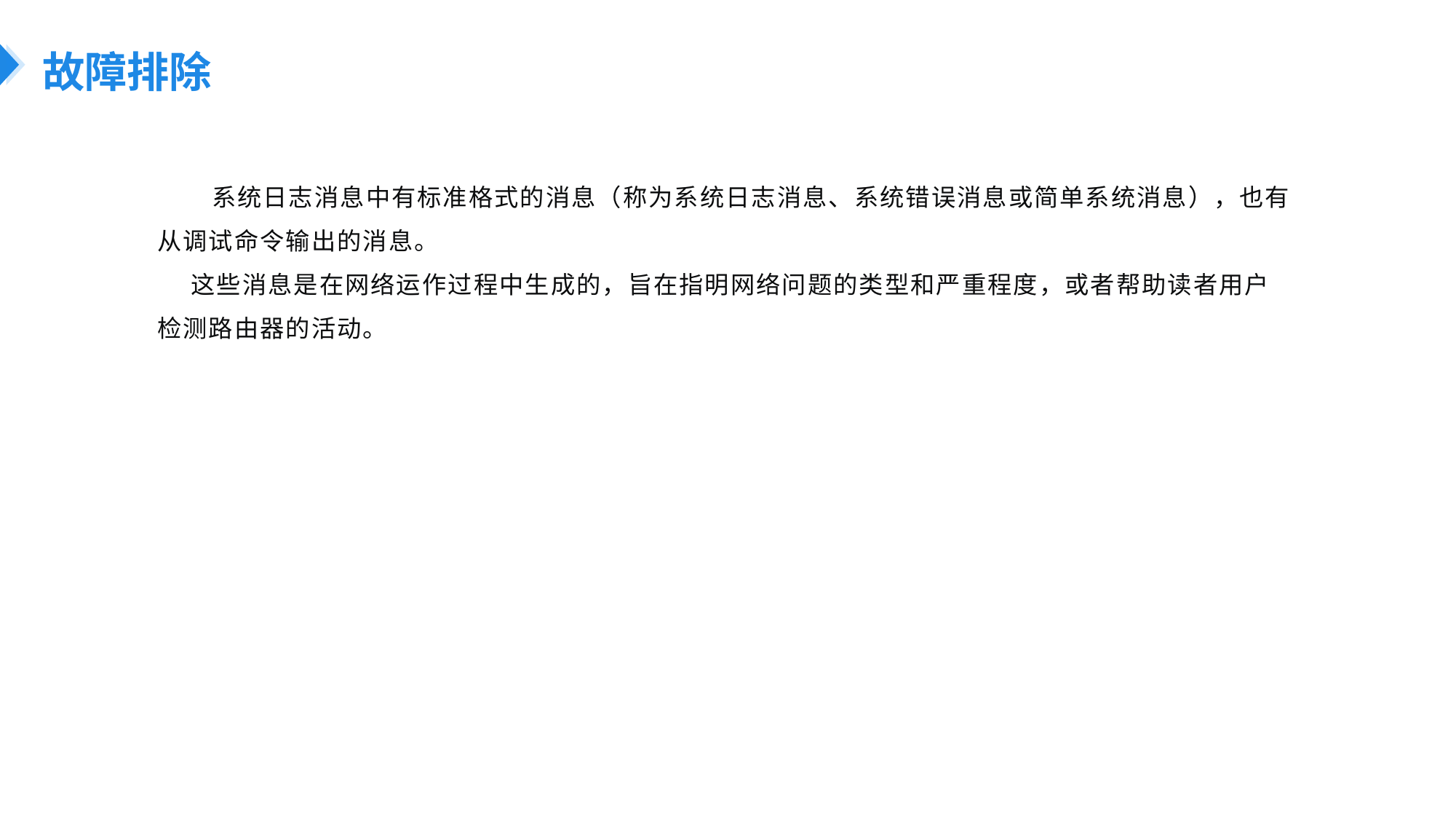

# 故障排除
       系统日志消息中有标准格式的消息（称为系统日志消息、系统错误消息或简单系统消息），也有从调试命令输出的消息。
    这些消息是在网络运作过程中生成的，旨在指明网络问题的类型和严重程度，或者帮助读者用户检测路由器的活动。